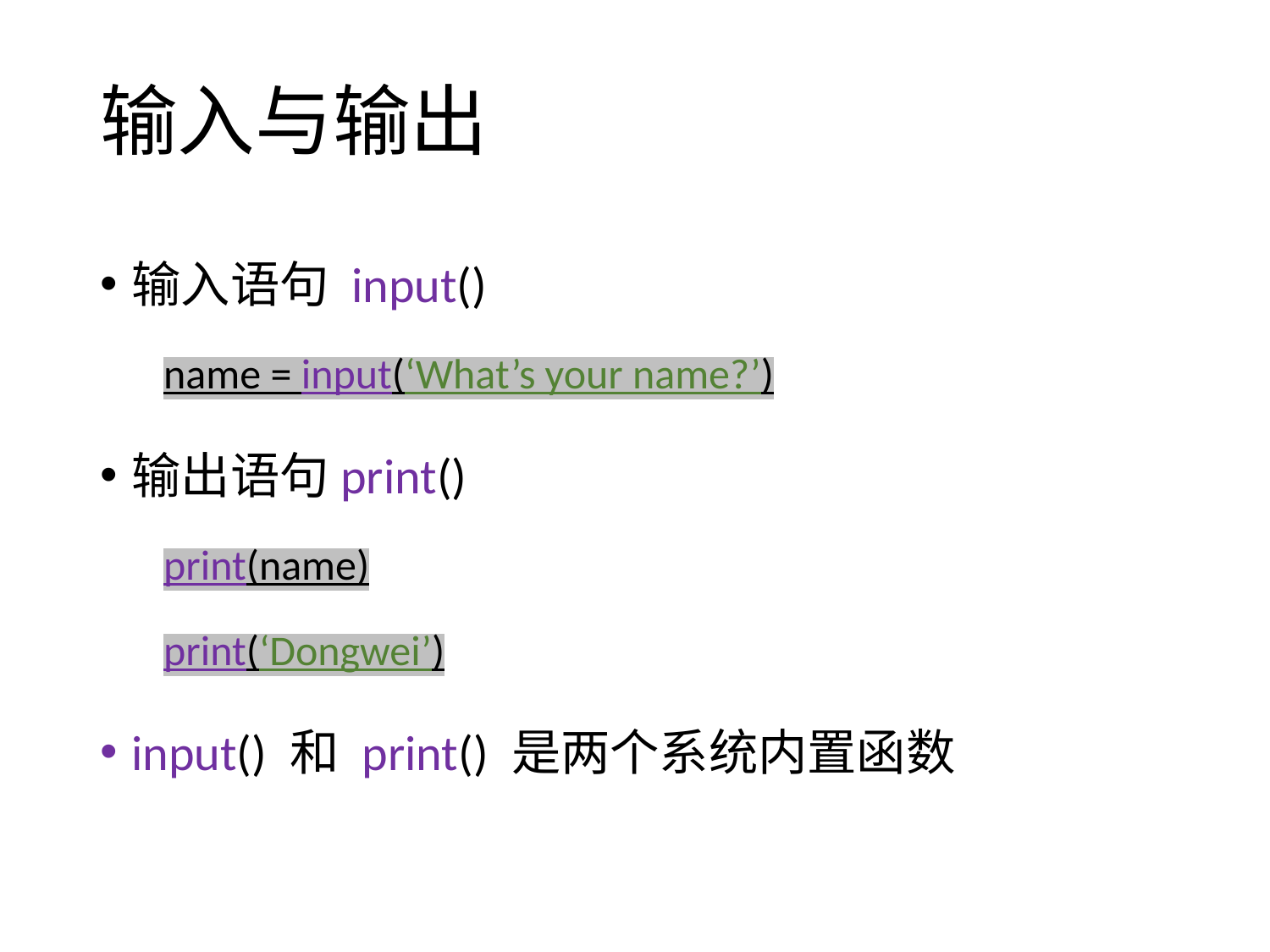

# 输入与输出
输入语句 input()
name = input(‘What’s your name?’)
输出语句print()
print(name)
print(‘Dongwei’)
input() 和 print() 是两个系统内置函数